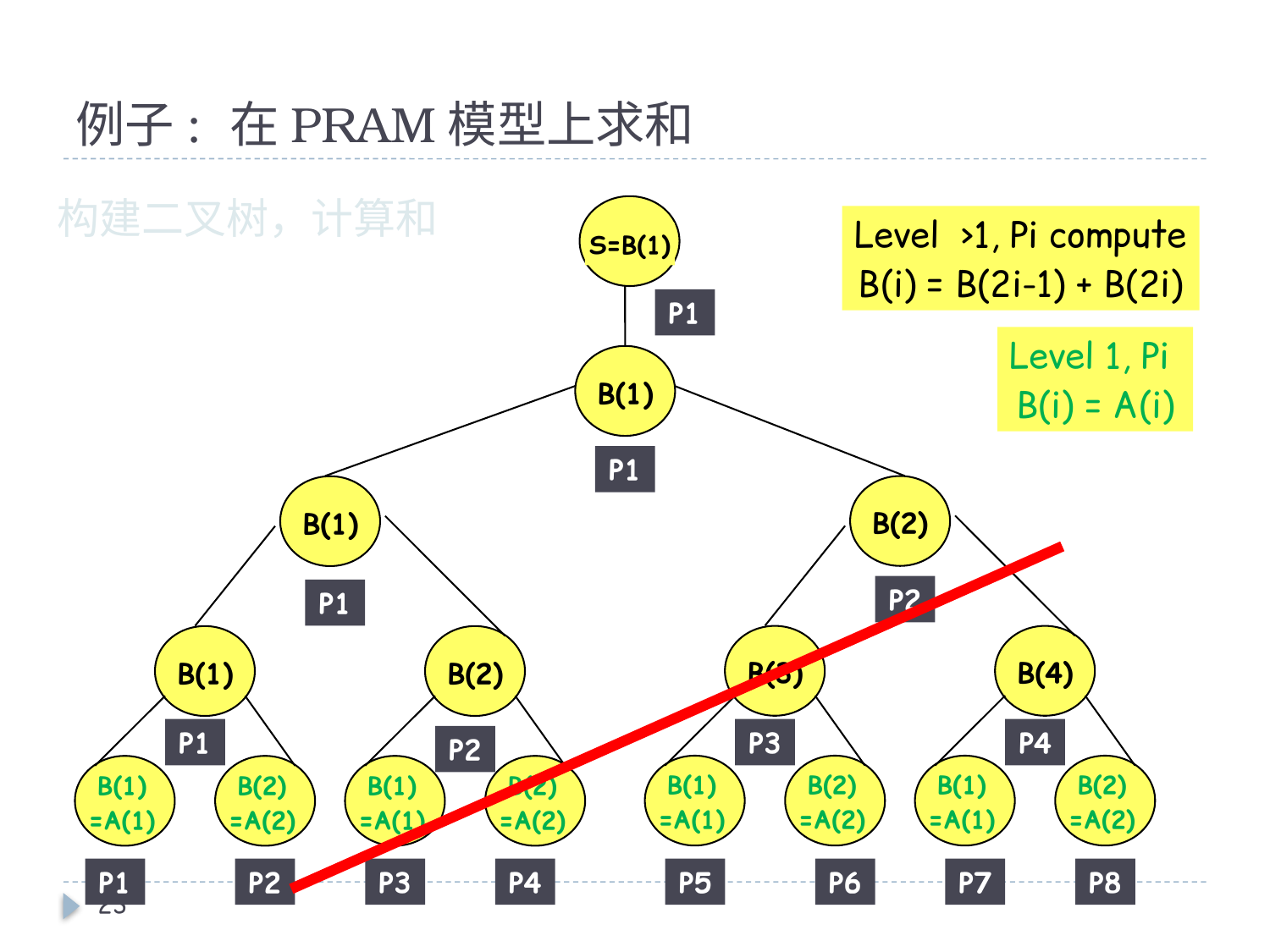

# 例子: 在PRAM模型上求和

构建二叉树，计算和

S=B(1)

P1

B(1)

P1
Level  >1, Pi compute
B(i) = B(2i-1) + B(2i)
Level 1, Pi
B(i) = A(i)

B(1)
B(2)

P2
P1

B(3)

B(4)

B(1)

B(2)

P1
P3
P4
P2

B(1)
=A(1)

B(2)
=A(2)

B(1)
=A(1)

B(2)
=A(2)

B(1)
=A(1)
B(2)
=A(2)
B(1)
=A(1)
B(2)
=A(2)
P1
P2
P3
P4
P5
P6
P7
P8
23